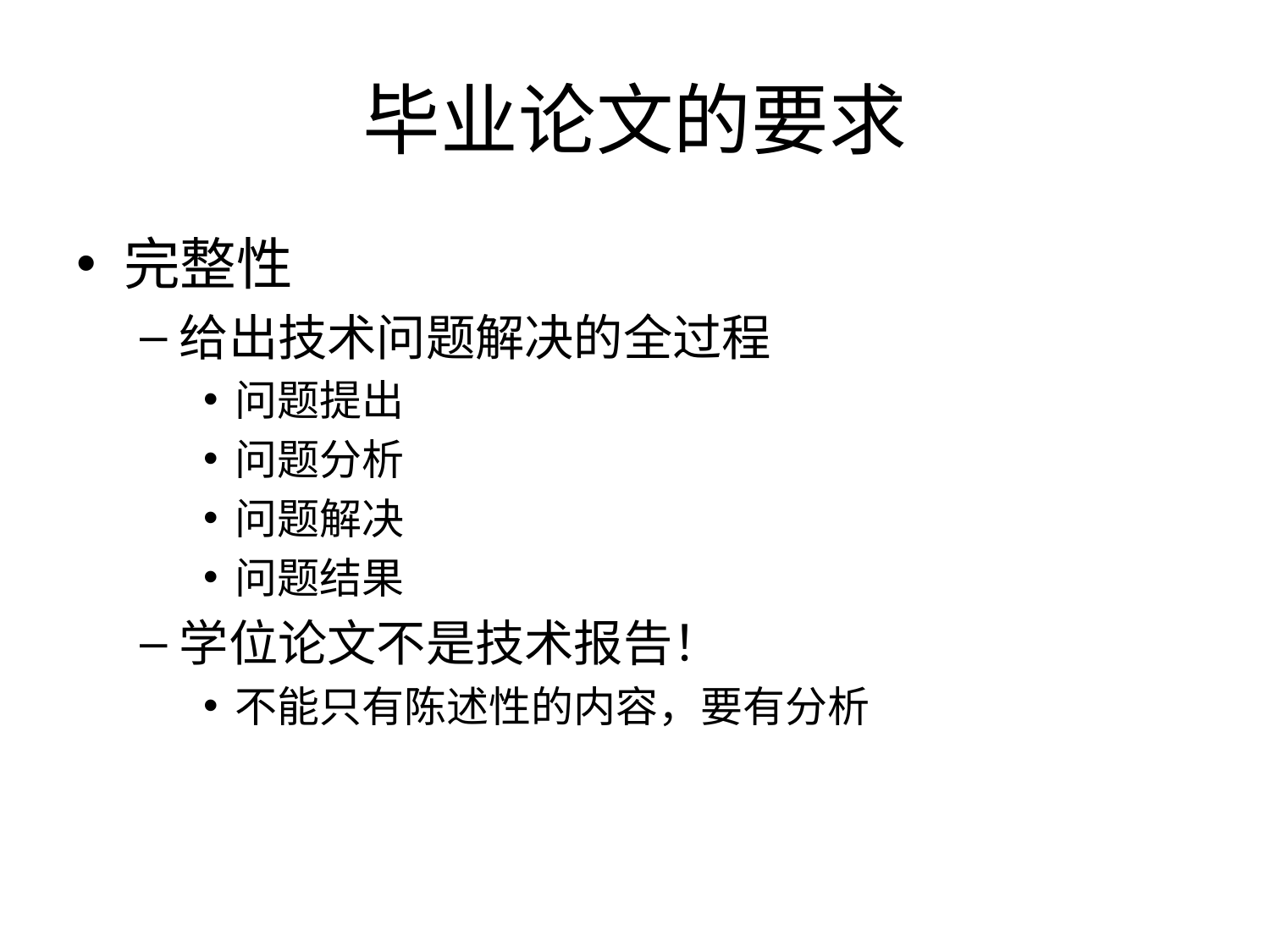

# 毕业论文的要求
完整性
给出技术问题解决的全过程
问题提出
问题分析
问题解决
问题结果
学位论文不是技术报告！
不能只有陈述性的内容，要有分析